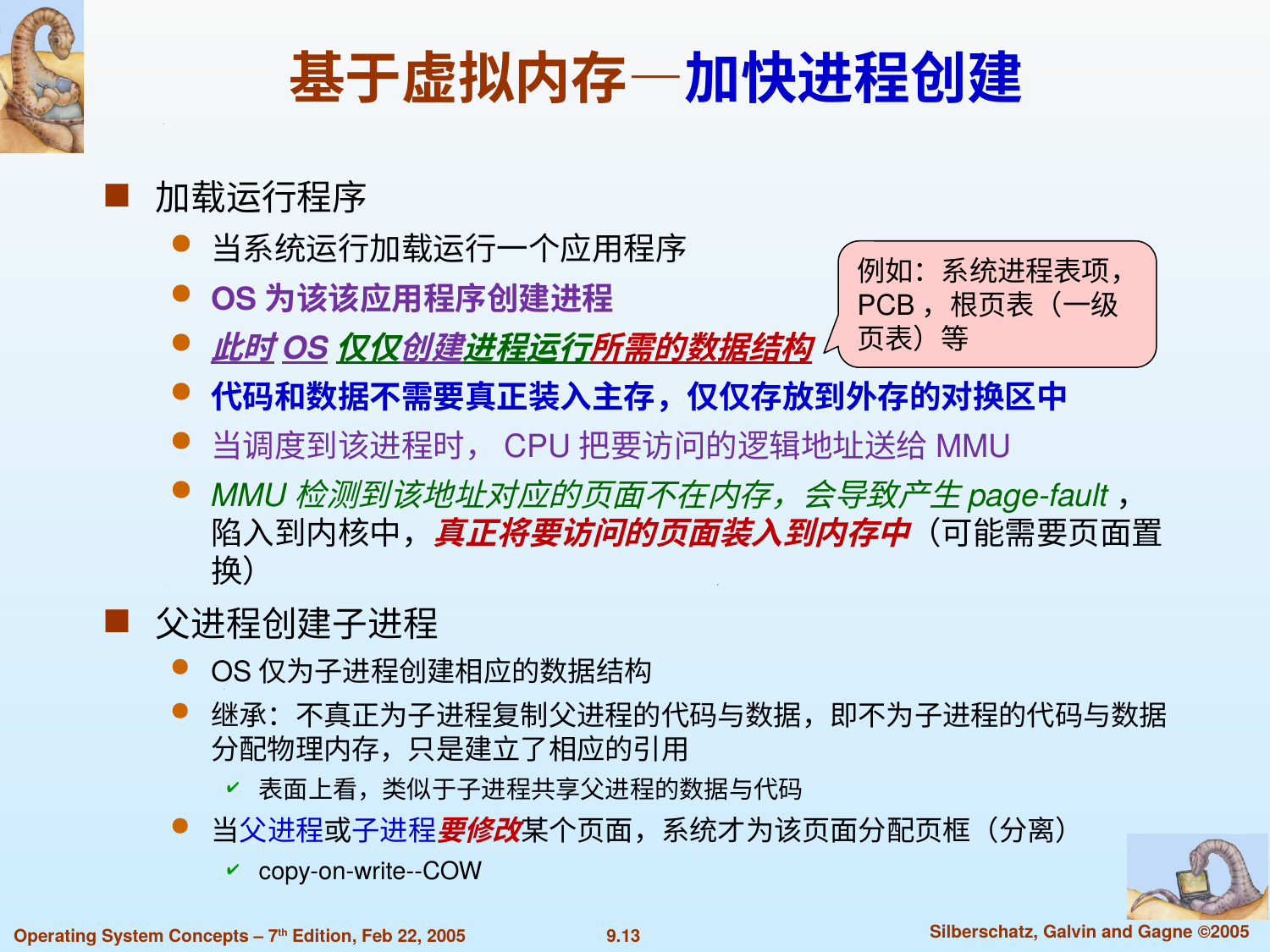

基于虚拟内存—加快进程创建
加载运行程序
当系统运行加载运行一个应用程序
OS为该该应用程序创建进程
此时OS仅仅创建进程运行所需的数据结构
代码和数据不需要真正装入主存，仅仅存放到外存的对换区中
当调度到该进程时，CPU把要访问的逻辑地址送给MMU
MMU检测到该地址对应的页面不在内存，会导致产生page-fault，陷入到内核中，真正将要访问的页面装入到内存中（可能需要页面置换）
父进程创建子进程
OS仅为子进程创建相应的数据结构
继承：不真正为子进程复制父进程的代码与数据，即不为子进程的代码与数据分配物理内存，只是建立了相应的引用
表面上看，类似于子进程共享父进程的数据与代码
当父进程或子进程要修改某个页面，系统才为该页面分配页框（分离）
copy-on-write--COW

例如：系统进程表项，PCB，根页表（一级页表）等